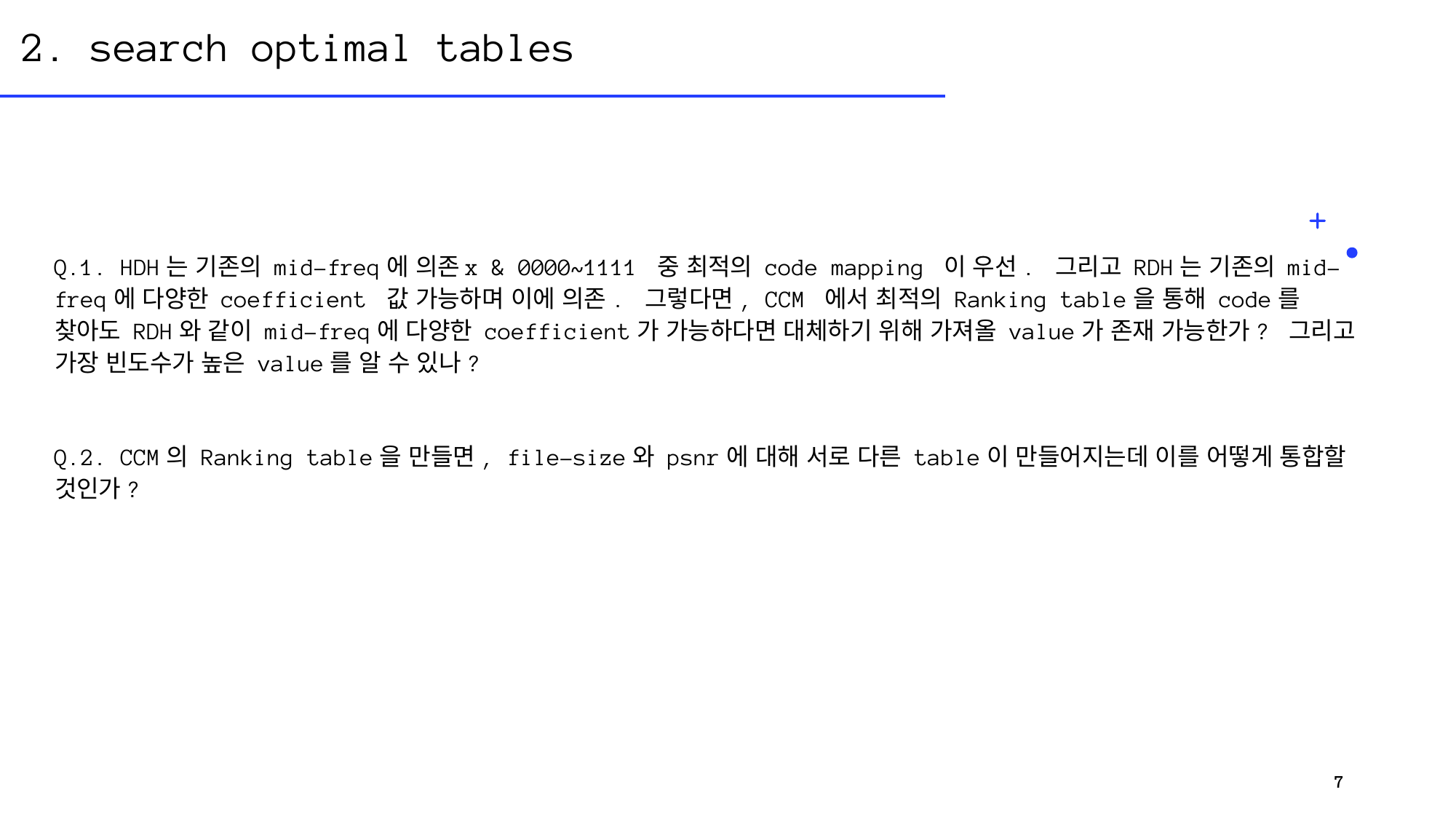

# 2. search optimal tables

Q.1. HDH는 기존의 mid-freq에 의존x & 0000~1111 중 최적의 code mapping 이 우선. 그리고 RDH는 기존의 mid-freq에 다양한 coefficient 값 가능하며 이에 의존. 그렇다면, CCM 에서 최적의 Ranking table을 통해 code를 찾아도 RDH와 같이 mid-freq에 다양한 coefficient가 가능하다면 대체하기 위해 가져올 value가 존재 가능한가? 그리고 가장 빈도수가 높은 value를 알 수 있나?

Q.2. CCM의 Ranking table을 만들면, file-size와 psnr에 대해 서로 다른 table이 만들어지는데 이를 어떻게 통합할 것인가?

7